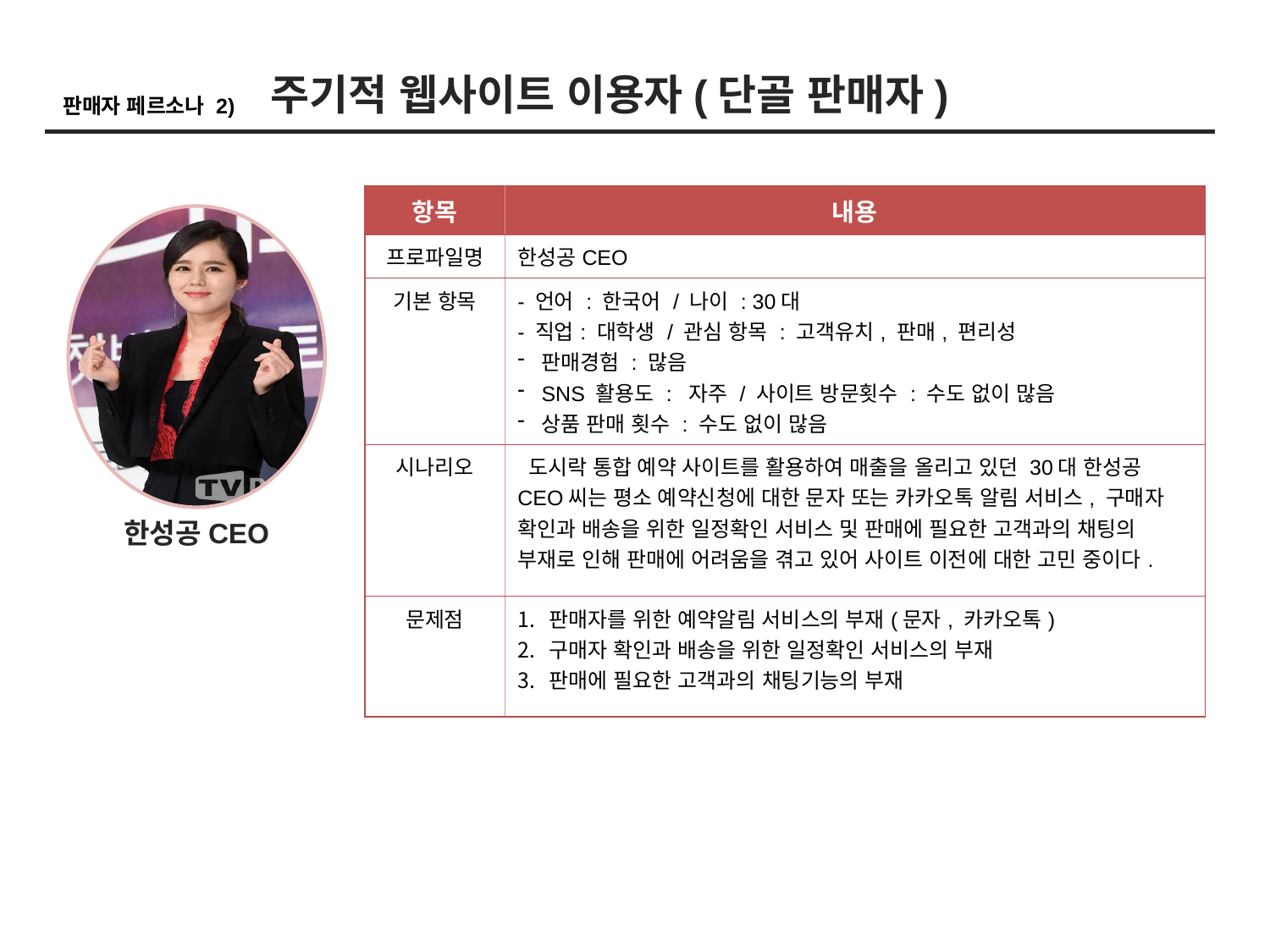

주기적 웹사이트 이용자(단골 판매자)
판매자 페르소나 2)
| 항목 | 내용 |
| --- | --- |
| 프로파일명 | 한성공CEO |
| 기본 항목 | - 언어 : 한국어 / 나이 : 30대 - 직업: 대학생 / 관심 항목 : 고객유치, 판매, 편리성 판매경험 : 많음 SNS 활용도 : 자주 / 사이트 방문횟수 : 수도 없이 많음 상품 판매 횟수 : 수도 없이 많음 |
| 시나리오 | 도시락 통합 예약 사이트를 활용하여 매출을 올리고 있던 30대 한성공 CEO씨는 평소 예약신청에 대한 문자 또는 카카오톡 알림 서비스, 구매자 확인과 배송을 위한 일정확인 서비스 및 판매에 필요한 고객과의 채팅의 부재로 인해 판매에 어려움을 겪고 있어 사이트 이전에 대한 고민 중이다. |
| 문제점 | 판매자를 위한 예약알림 서비스의 부재(문자, 카카오톡) 구매자 확인과 배송을 위한 일정확인 서비스의 부재 판매에 필요한 고객과의 채팅기능의 부재 |

한성공CEO